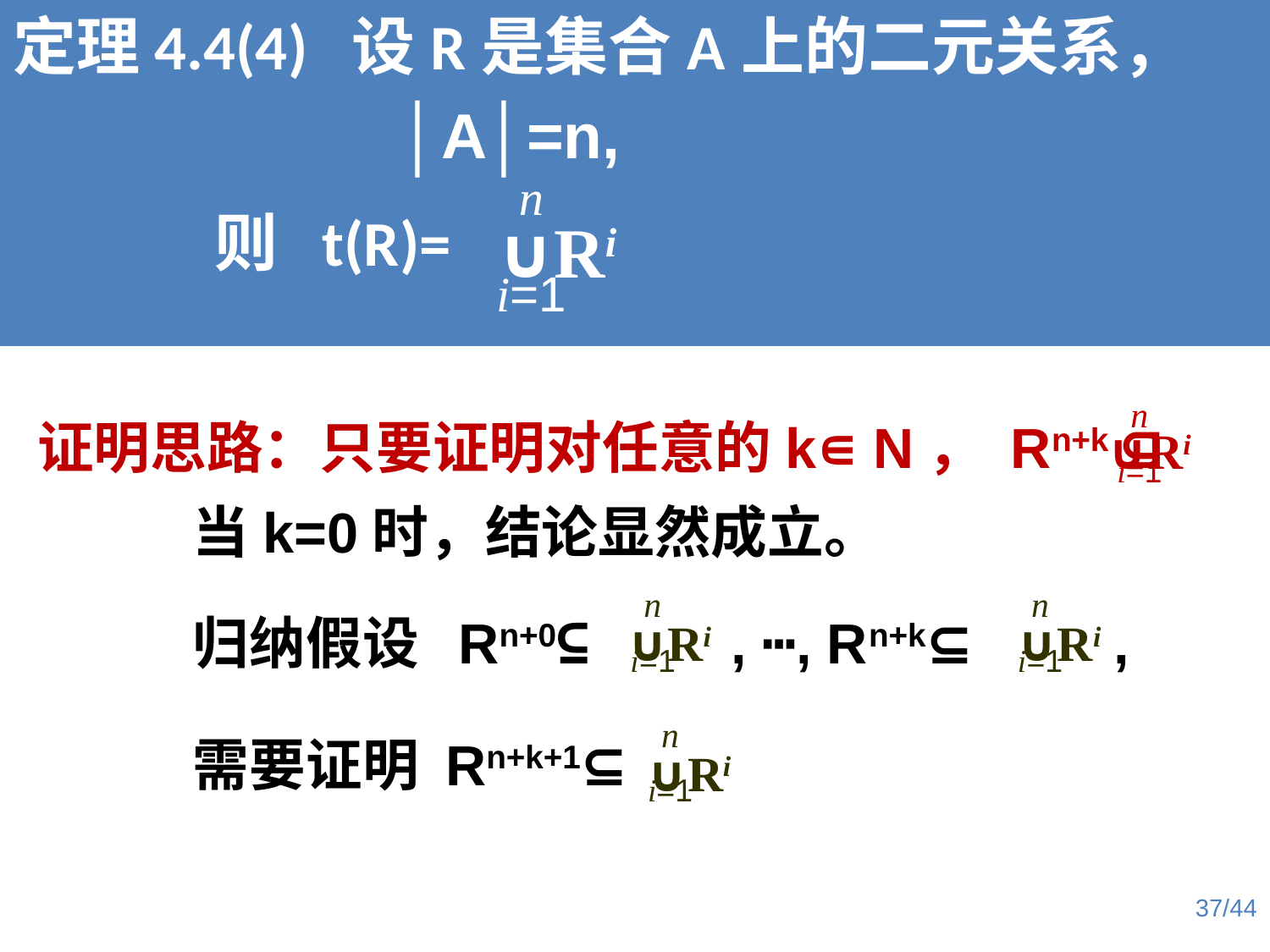

定理4.4(4)  设R是集合A上的二元关系，
                           │A│=n,
             则  t(R)=
n
i=1
∪Ri
n
i=1
∪Ri
证明思路：只要证明对任意的k∊N， Rn+k ⊆
           当k=0时，结论显然成立。
           归纳假设  Rn+0⊆         , ┅, Rn+k⊆         ,
           需要证明 Rn+k+1⊆
n
i=1
∪Ri
n
i=1
∪Ri
n
i=1
∪Ri
37/44